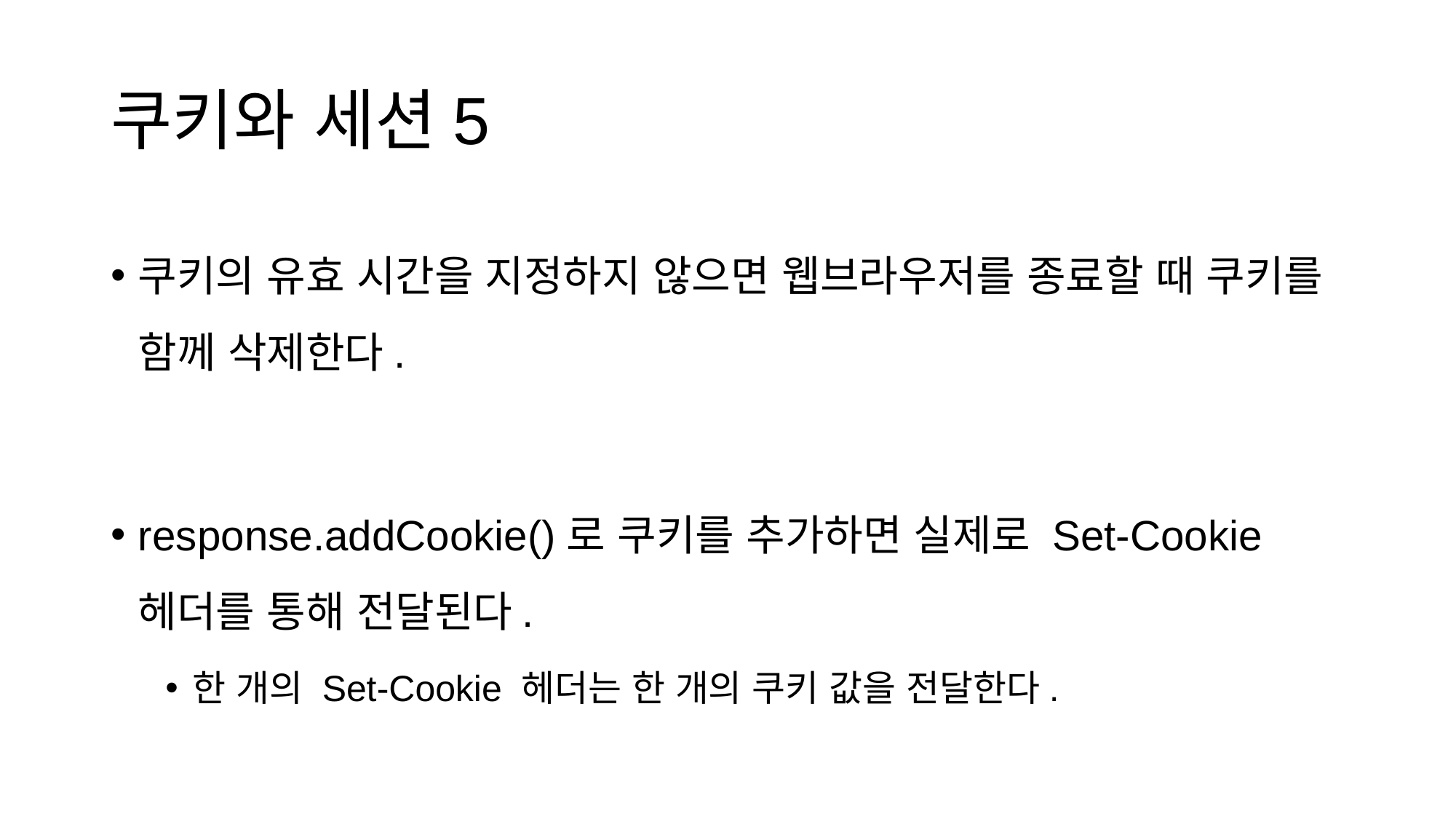

# 쿠키와 세션5
쿠키의 유효 시간을 지정하지 않으면 웹브라우저를 종료할 때 쿠키를 함께 삭제한다.

response.addCookie()로 쿠키를 추가하면 실제로 Set-Cookie 헤더를 통해 전달된다.
한 개의 Set-Cookie 헤더는 한 개의 쿠키 값을 전달한다.